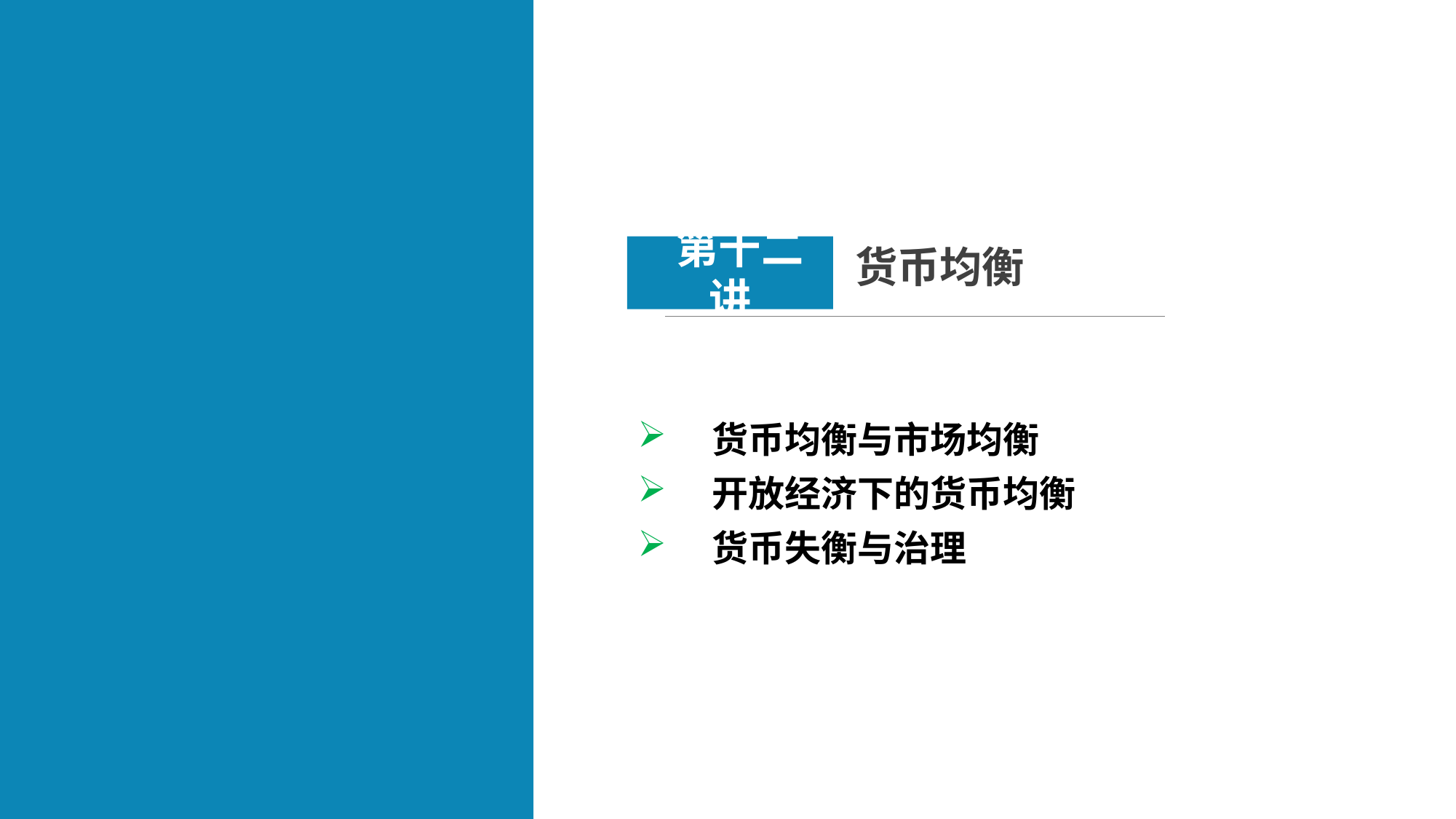

货币均衡
 第十二讲
   货币均衡与市场均衡
   开放经济下的货币均衡
   货币失衡与治理
2